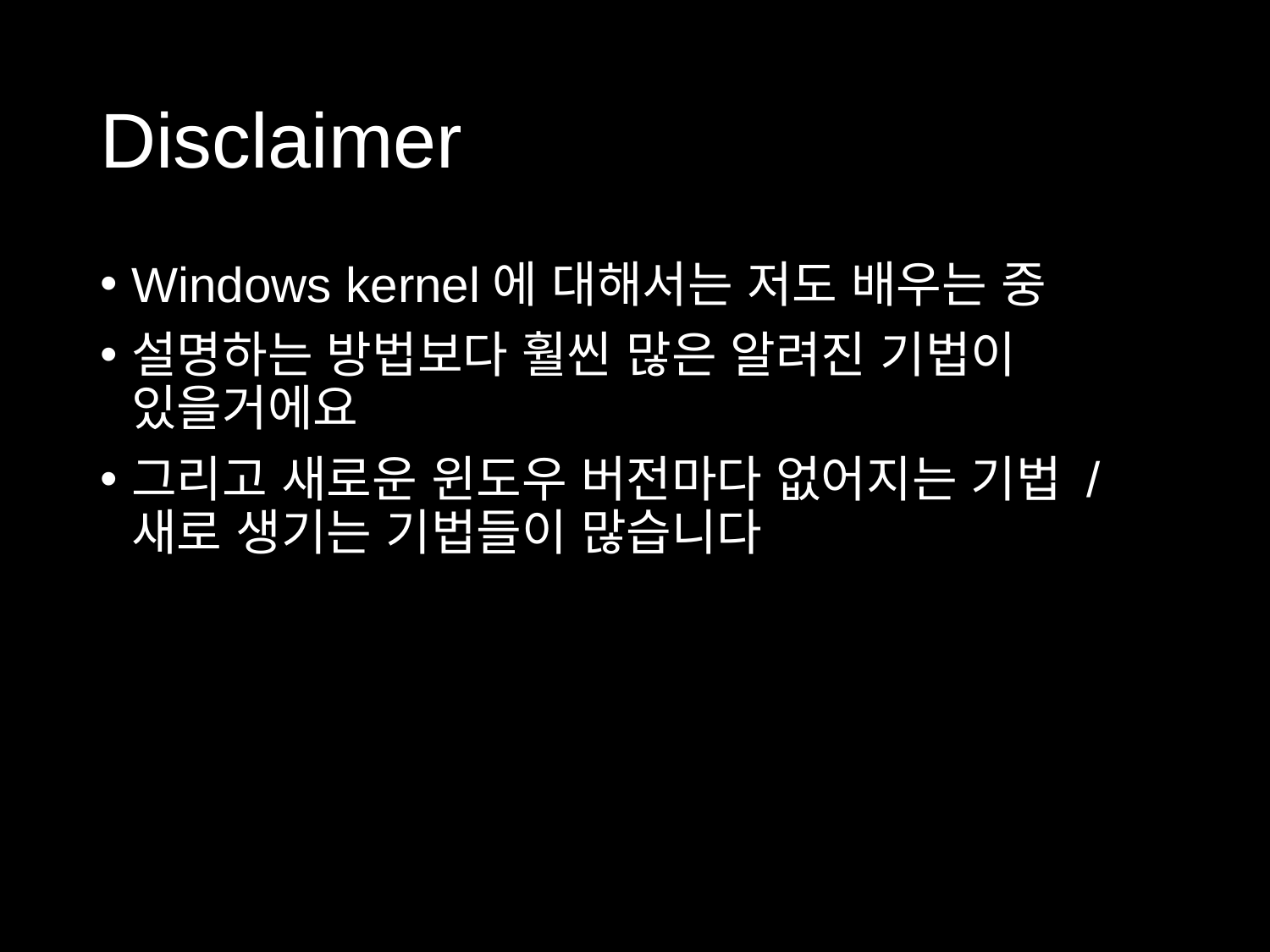

# Disclaimer
Windows kernel에 대해서는 저도 배우는 중
설명하는 방법보다 훨씬 많은 알려진 기법이 있을거에요
그리고 새로운 윈도우 버전마다 없어지는 기법 / 새로 생기는 기법들이 많습니다